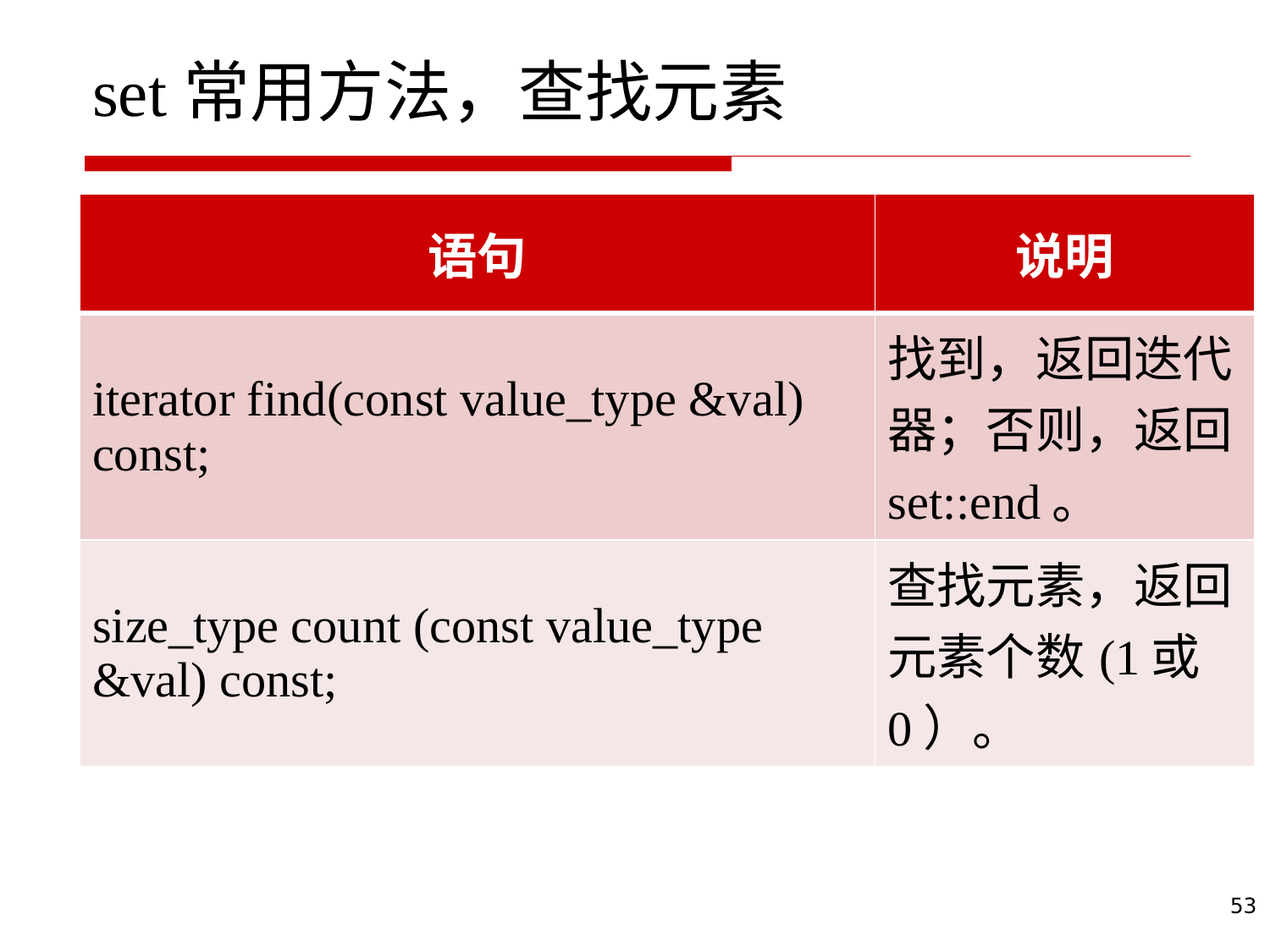

# set常用方法，查找元素

| 语句 | 说明 |
| --- | --- |
| iterator find(const value\_type &val) const; | 找到，返回迭代器；否则，返回set::end。 |
| size\_type count (const value\_type &val) const; | 查找元素，返回元素个数(1或0）。 |
53